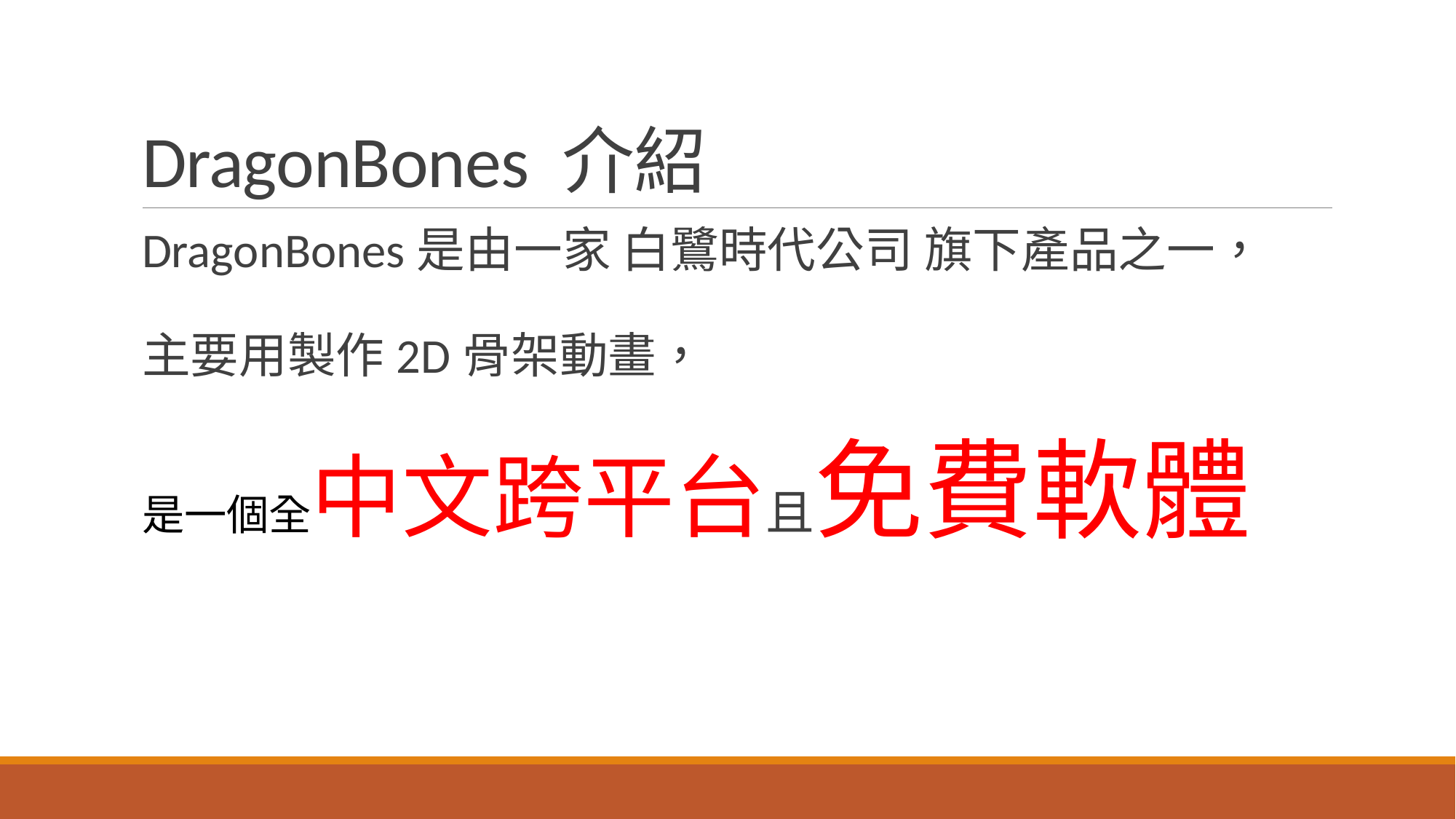

# DragonBones 介紹
DragonBones是由一家 白鷺時代公司 旗下產品之一，
主要用製作2D骨架動畫，
是一個全中文跨平台且免費軟體